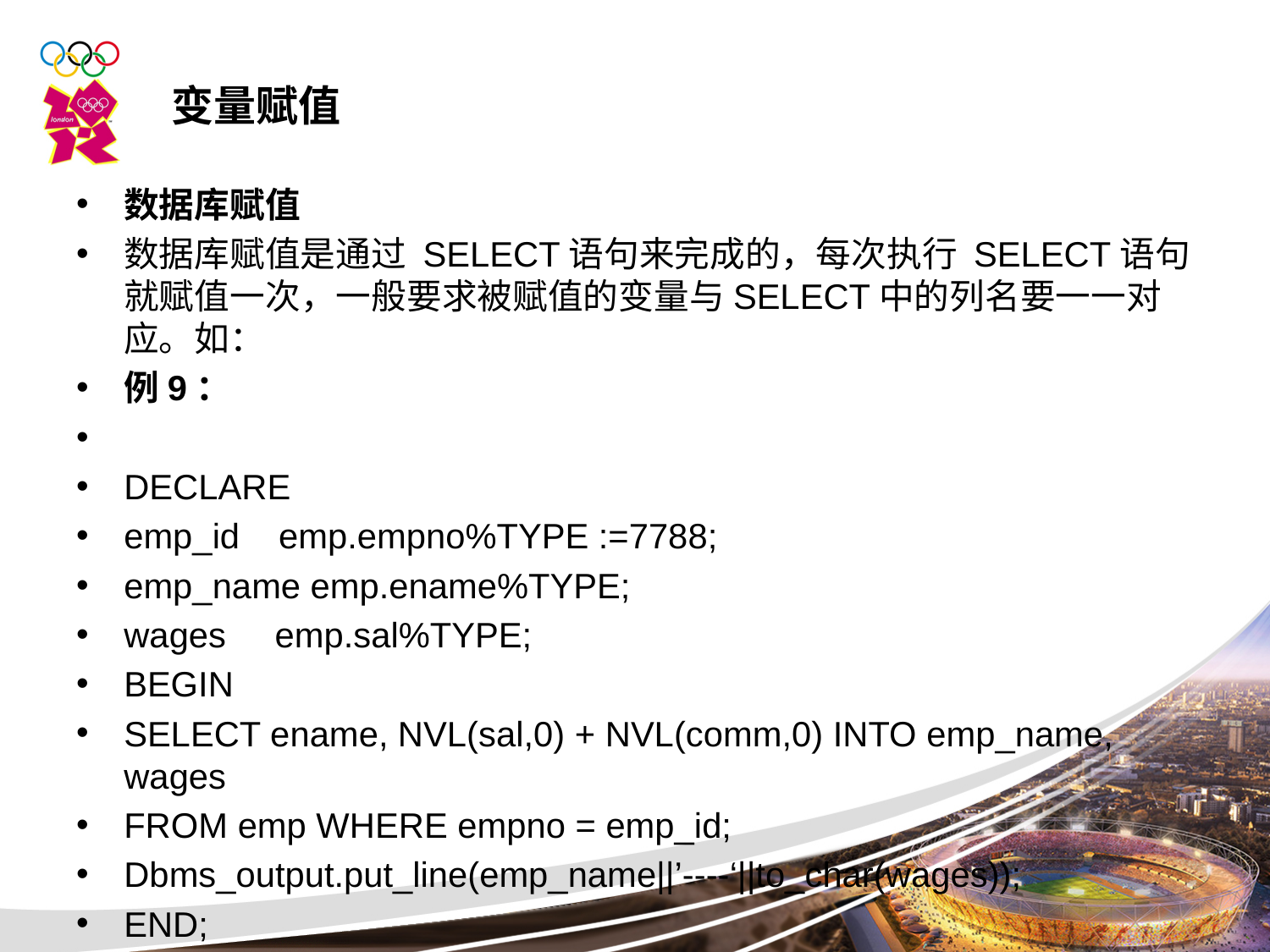

变量赋值
数据库赋值
数据库赋值是通过 SELECT语句来完成的，每次执行 SELECT语句就赋值一次，一般要求被赋值的变量与SELECT中的列名要一一对应。如：
例9：

DECLARE
emp_id    emp.empno%TYPE :=7788;
emp_name emp.ename%TYPE;
wages     emp.sal%TYPE;
BEGIN
SELECT ename, NVL(sal,0) + NVL(comm,0) INTO emp_name, wages
FROM emp WHERE empno = emp_id;
Dbms_output.put_line(emp_name||’----‘||to_char(wages));
END;
提示：不能将SELECT语句中的列赋值给布尔变量。